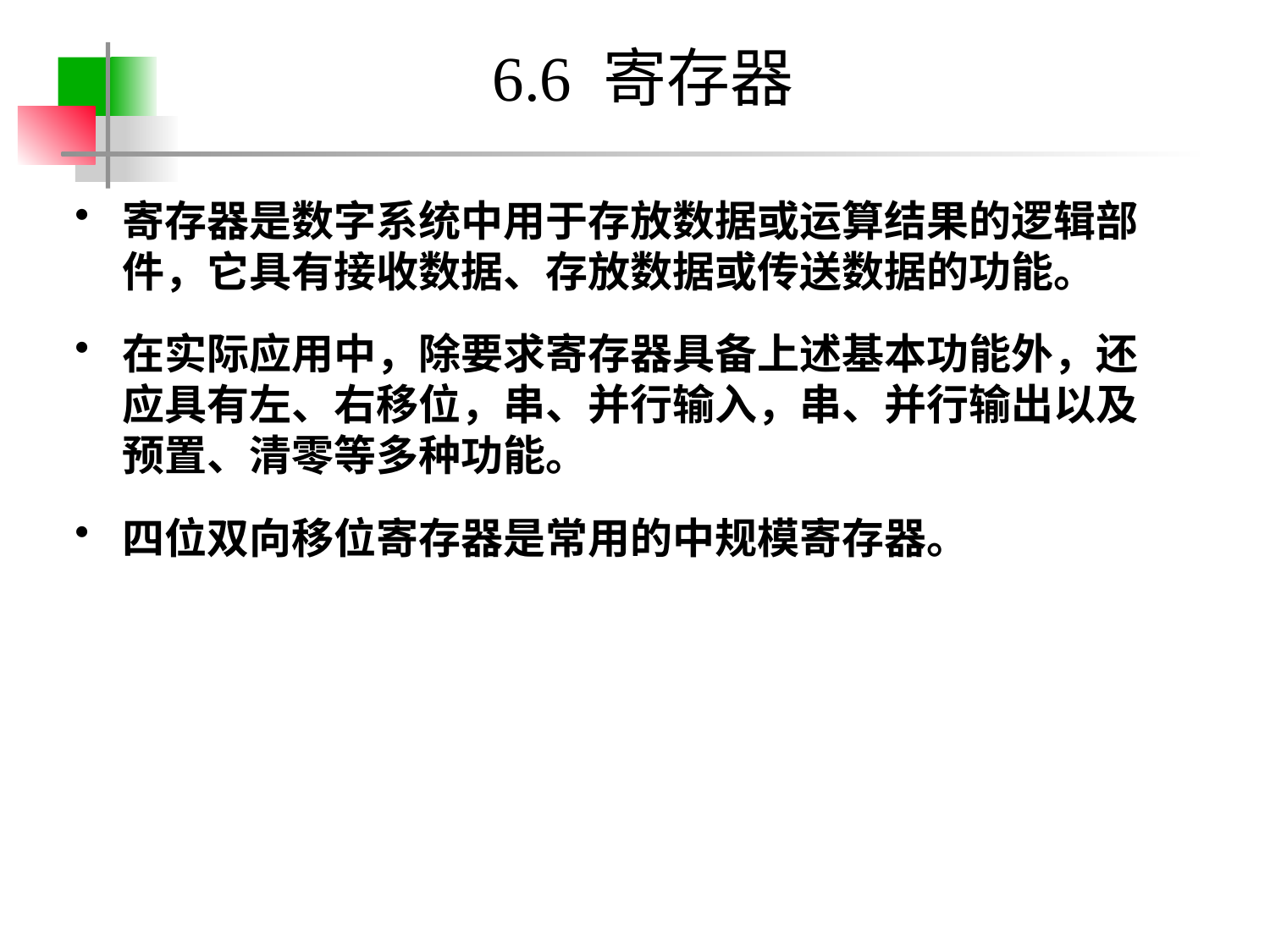

# 6.6 寄存器
寄存器是数字系统中用于存放数据或运算结果的逻辑部件，它具有接收数据、存放数据或传送数据的功能。
在实际应用中，除要求寄存器具备上述基本功能外，还应具有左、右移位，串、并行输入，串、并行输出以及预置、清零等多种功能。
四位双向移位寄存器是常用的中规模寄存器。